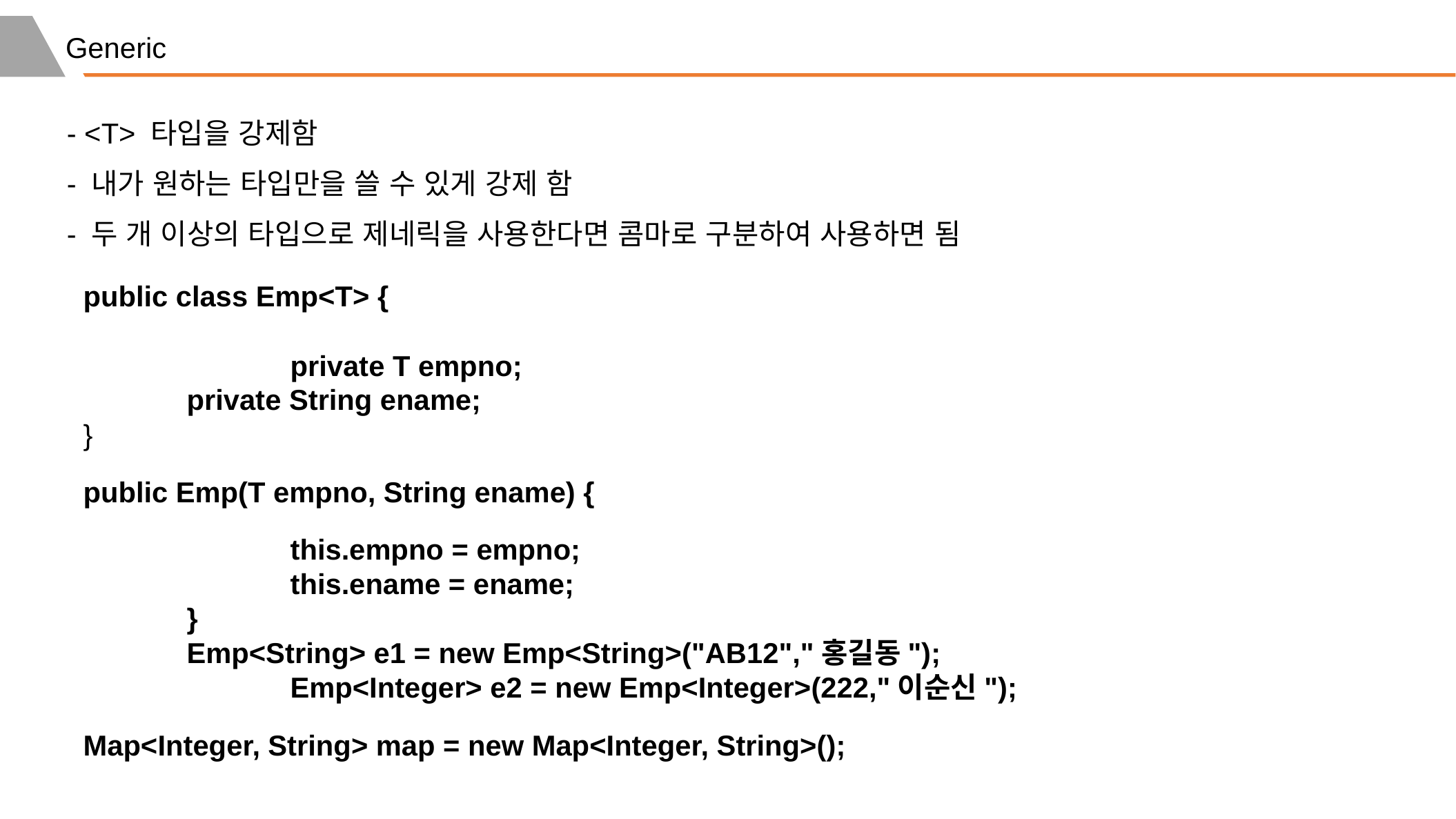

Generic

- <T> 타입을 강제함
- 내가 원하는 타입만을 쓸 수 있게 강제 함
- 두 개 이상의 타입으로 제네릭을 사용한다면 콤마로 구분하여 사용하면 됨

public class Emp<T> {

		private T empno;
private String ename;
}
public Emp(T empno, String ename) {
		this.empno = empno;
		this.ename = ename;
	}
Emp<String> e1 = new Emp<String>("AB12","홍길동");
		Emp<Integer> e2 = new Emp<Integer>(222,"이순신");
Map<Integer, String> map = new Map<Integer, String>();